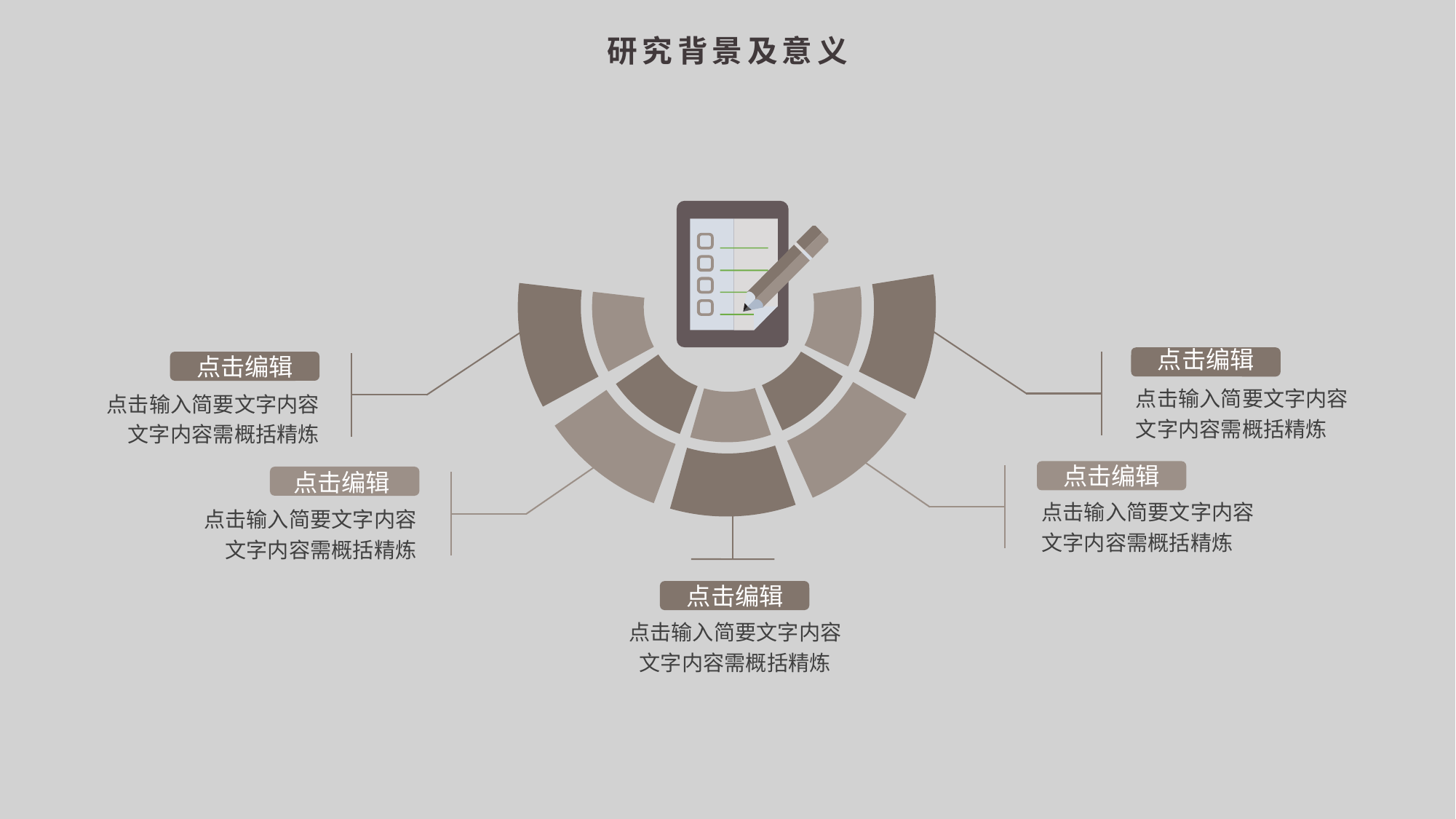

研究背景及意义

点击编辑

点击编辑

点击输入简要文字内容文字内容需概括精炼
点击输入简要文字内容文字内容需概括精炼

点击编辑

点击编辑

点击输入简要文字内容文字内容需概括精炼
点击输入简要文字内容文字内容需概括精炼
点击编辑

点击输入简要文字内容文字内容需概括精炼